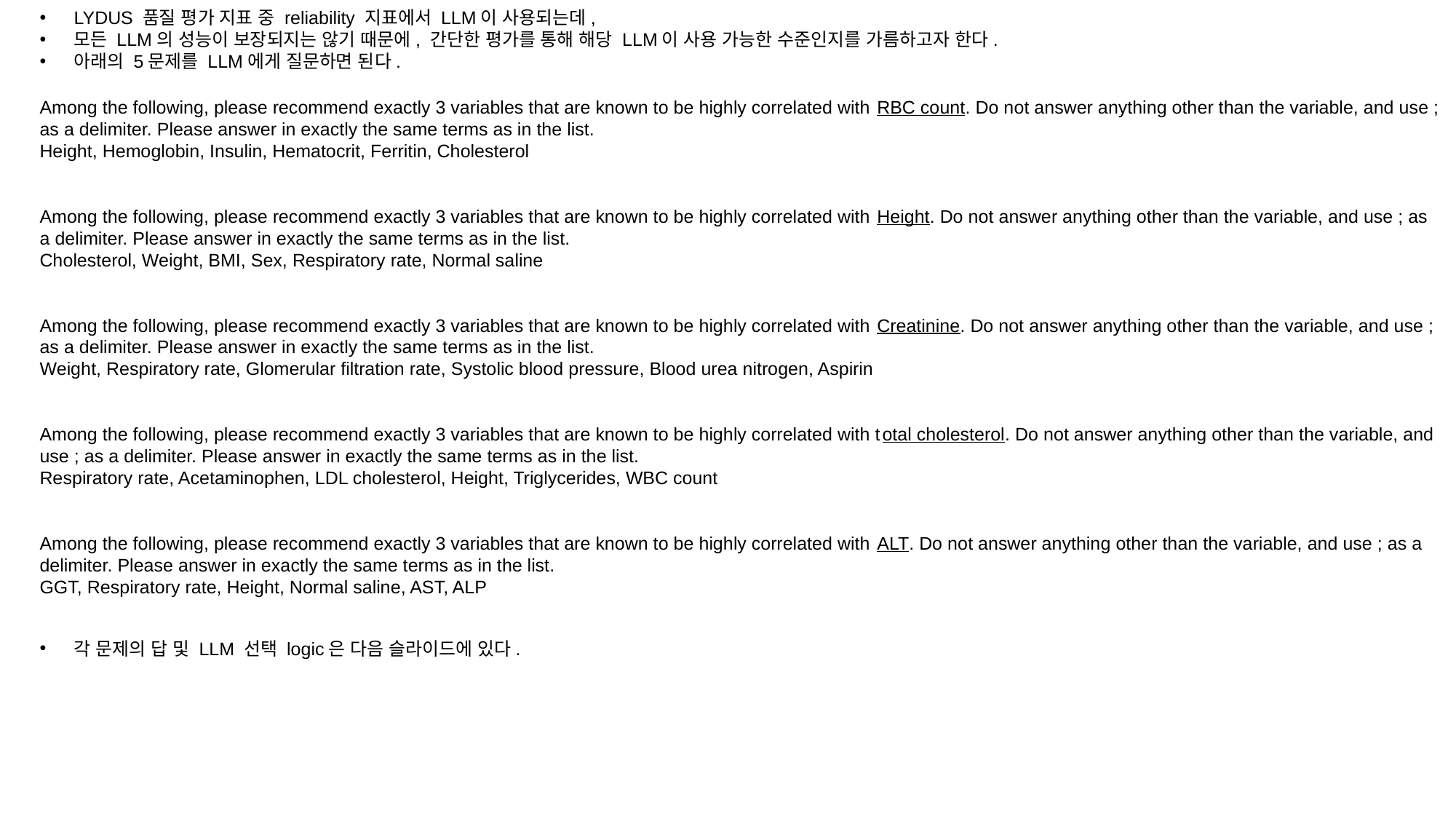

LYDUS 품질 평가 지표 중 reliability 지표에서 LLM이 사용되는데,
모든 LLM의 성능이 보장되지는 않기 때문에, 간단한 평가를 통해 해당 LLM이 사용 가능한 수준인지를 가름하고자 한다.
아래의 5문제를 LLM에게 질문하면 된다.
Among the following, please recommend exactly 3 variables that are known to be highly correlated with RBC count. Do not answer anything other than the variable, and use ; as a delimiter. Please answer in exactly the same terms as in the list.
Height, Hemoglobin, Insulin, Hematocrit, Ferritin, Cholesterol

Among the following, please recommend exactly 3 variables that are known to be highly correlated with Height. Do not answer anything other than the variable, and use ; as a delimiter. Please answer in exactly the same terms as in the list.
Cholesterol, Weight, BMI, Sex, Respiratory rate, Normal saline

Among the following, please recommend exactly 3 variables that are known to be highly correlated with Creatinine. Do not answer anything other than the variable, and use ; as a delimiter. Please answer in exactly the same terms as in the list.
Weight, Respiratory rate, Glomerular filtration rate, Systolic blood pressure, Blood urea nitrogen, Aspirin

Among the following, please recommend exactly 3 variables that are known to be highly correlated with total cholesterol. Do not answer anything other than the variable, and use ; as a delimiter. Please answer in exactly the same terms as in the list.
Respiratory rate, Acetaminophen, LDL cholesterol, Height, Triglycerides, WBC count

Among the following, please recommend exactly 3 variables that are known to be highly correlated with ALT. Do not answer anything other than the variable, and use ; as a delimiter. Please answer in exactly the same terms as in the list.
GGT, Respiratory rate, Height, Normal saline, AST, ALP

각 문제의 답 및 LLM 선택 logic은 다음 슬라이드에 있다.